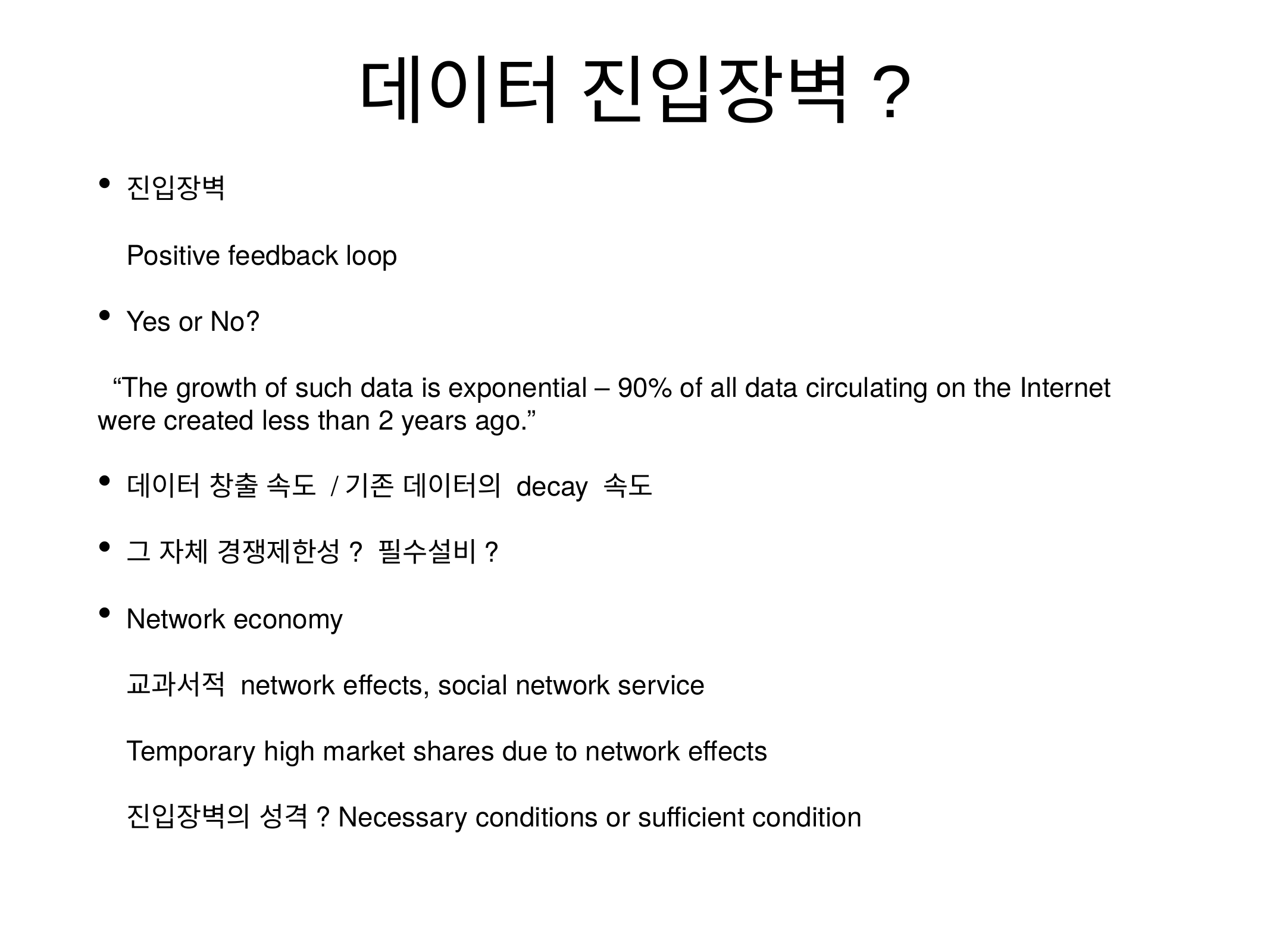

# 데이터 진입장벽?
진입장벽
Positive feedback loop
Yes or No?
“The growth of such data is exponential – 90% of all data circulating on the Internet were created less than 2 years ago.”
데이터 창출 속도 /기존 데이터의 decay 속도
그 자체 경쟁제한성? 필수설비?
Network economy
교과서적 network effects, social network service
Temporary high market shares due to network effects
진입장벽의 성격? Necessary conditions or sufficient condition